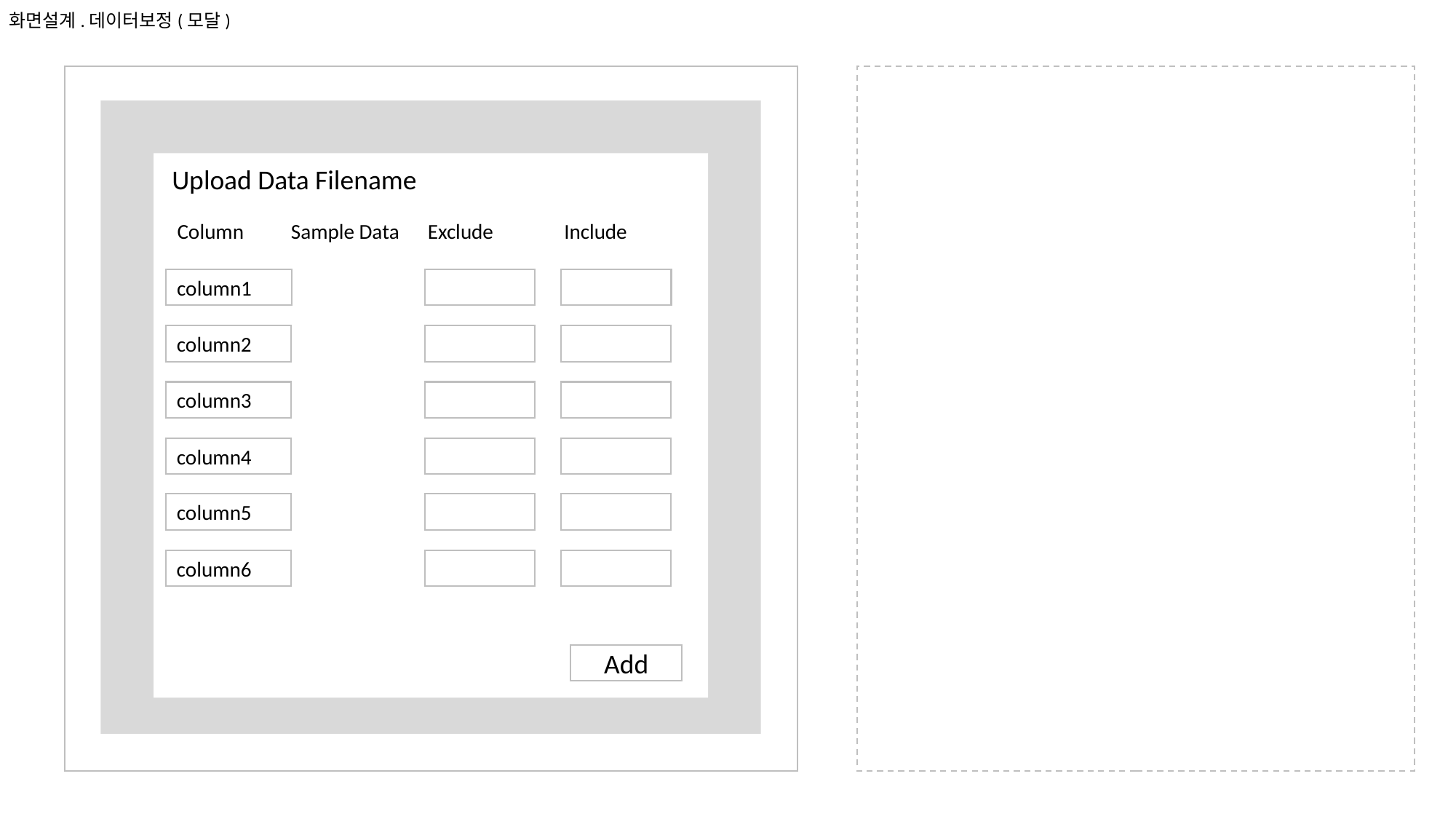

화면설계.데이터보정(모달)

Upload Data Filename
Column          Sample Data      Exclude               Include
column1

column2

column3

column4

column5

column6

Add